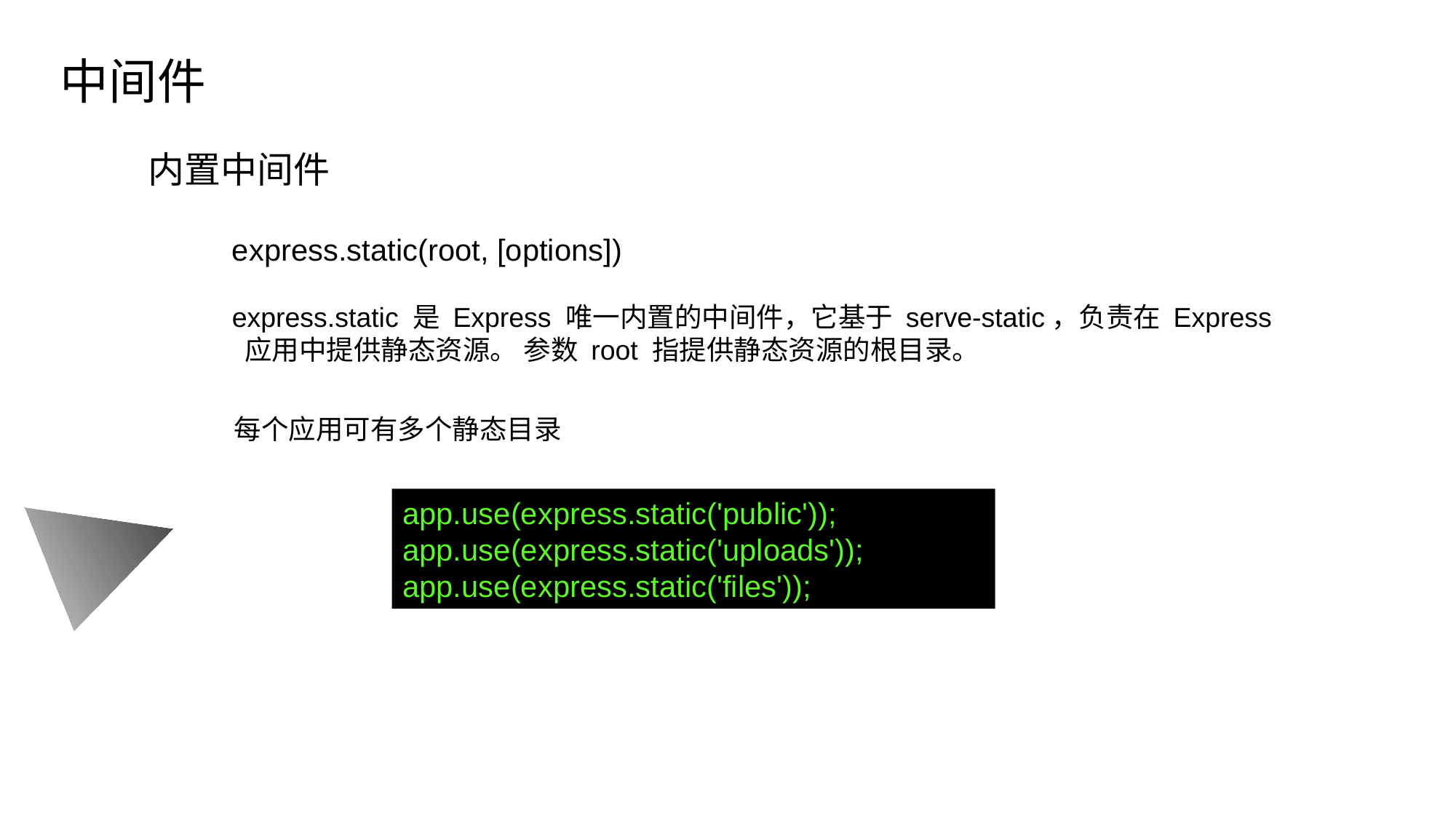

# 目录 CONTENTS
中间件
内置中间件
express.static(root, [options])

express.static 是 Express 唯一内置的中间件，它基于 serve-static，负责在 Express
 应用中提供静态资源。 参数 root 指提供静态资源的根目录。
公司介绍
COMPANY PROFILE
我们坚持以客户为中心，快速响应客户需求，持续为客户创造长期价值进而成就客户
市场分析
MARKET ANALYSIS
我们坚持以客户为中心，快速响应客户需求，持续为客户创造长期价值进而成就客户
每个应用可有多个静态目录
产品服务
PRODUCT SERVICE
我们坚持以客户为中心，快速响应客户需求，持续为客户创造长期价值进而成就客户
财务分析
FINANCIAL ANALYSIS
我们坚持以客户为中心，快速响应客户需求，持续为客户创造长期价值进而成就客户

app.use(express.static('public'));
app.use(express.static('uploads'));
app.use(express.static('files'));
14